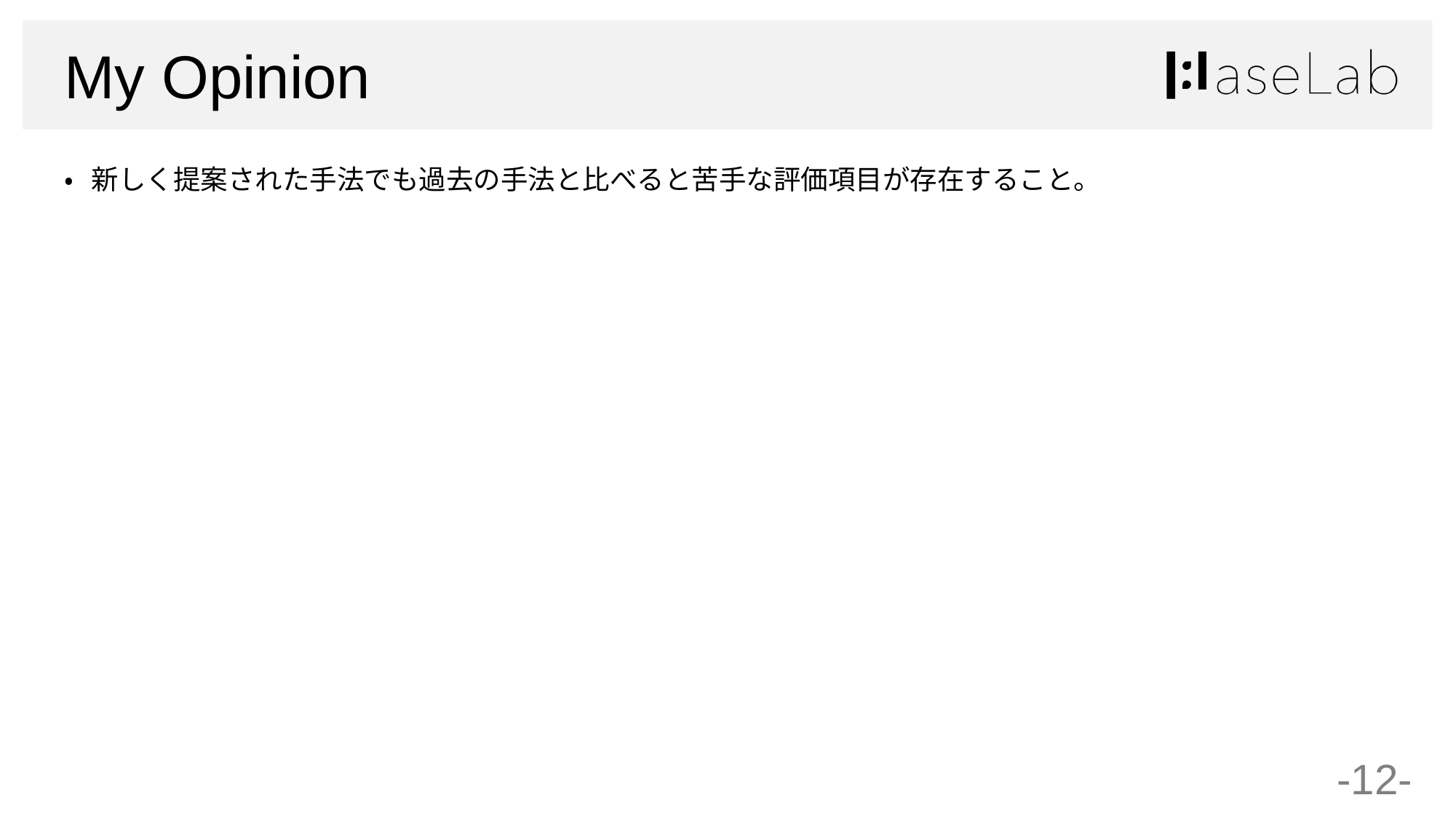

My Opinion
・新しく提案された手法でも過去の手法と比べると苦手な評価項目が存在すること。
-12-